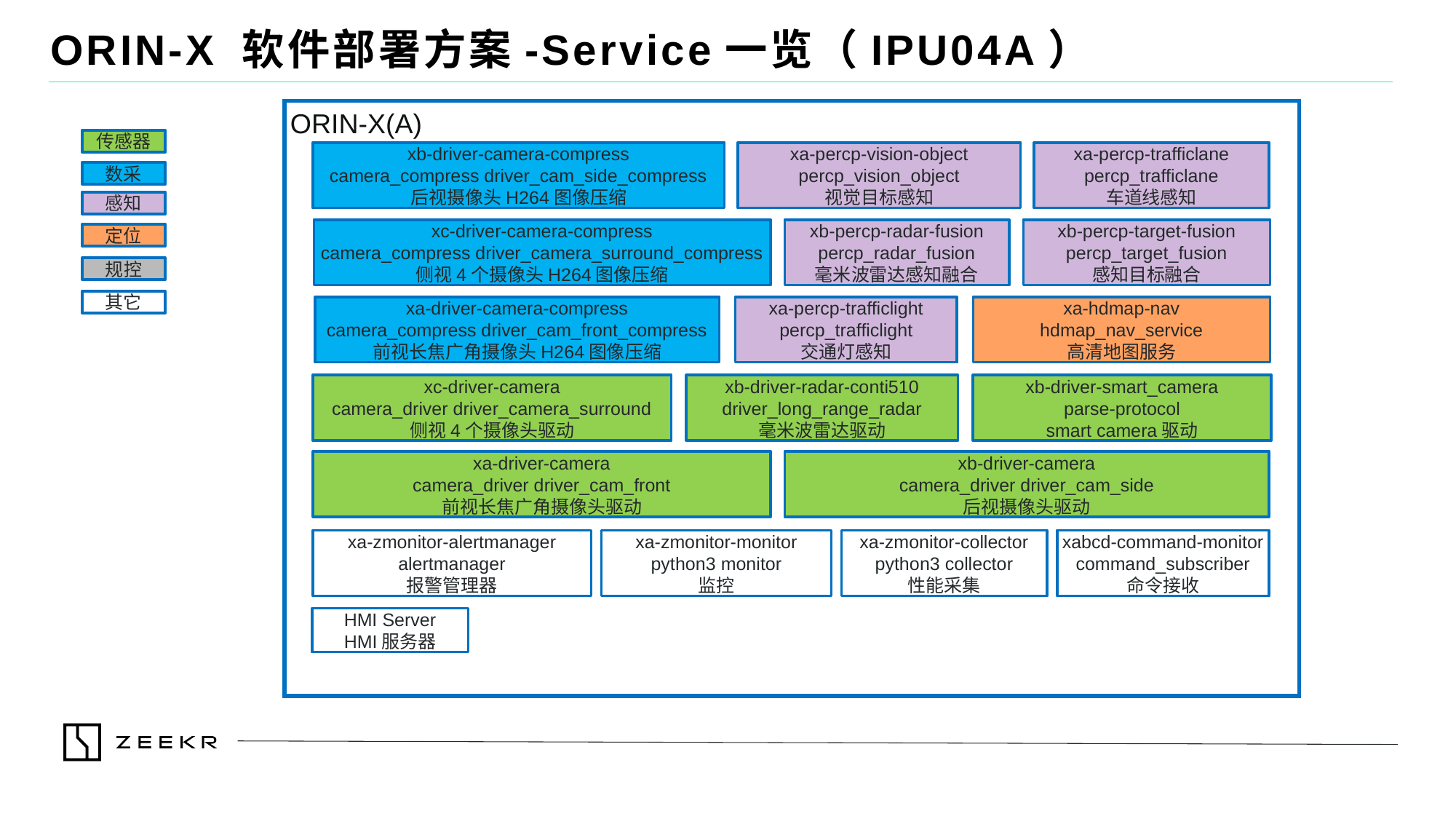

ORIN-X 软件部署方案-Service一览（IPU04A）
ORIN-X(A)
传感器
xb-driver-camera-compress
camera_compress driver_cam_side_compress
后视摄像头H264图像压缩
xa-percp-vision-object
percp_vision_object
视觉目标感知
xa-percp-trafficlane
percp_trafficlane
车道线感知
数采
感知
xc-driver-camera-compress
camera_compress driver_camera_surround_compress
侧视4个摄像头H264图像压缩
xb-percp-radar-fusion
percp_radar_fusion
毫米波雷达感知融合
xb-percp-target-fusion
percp_target_fusion
感知目标融合
定位
规控
其它
xa-driver-camera-compress
camera_compress driver_cam_front_compress
前视长焦广角摄像头H264图像压缩
xa-percp-trafficlight
percp_trafficlight
交通灯感知
xa-hdmap-nav
hdmap_nav_service
高清地图服务
xc-driver-camera
camera_driver driver_camera_surround
侧视4个摄像头驱动
xb-driver-radar-conti510
driver_long_range_radar
毫米波雷达驱动
xb-driver-smart_camera
parse-protocol
smart camera驱动
xa-driver-camera
camera_driver driver_cam_front
前视长焦广角摄像头驱动
xb-driver-camera
camera_driver driver_cam_side
后视摄像头驱动
xa-zmonitor-alertmanager
alertmanager
报警管理器
xa-zmonitor-monitor
python3 monitor
监控
xa-zmonitor-collector
python3 collector
性能采集
xabcd-command-monitor
command_subscriber
命令接收
HMI Server
HMI服务器
20